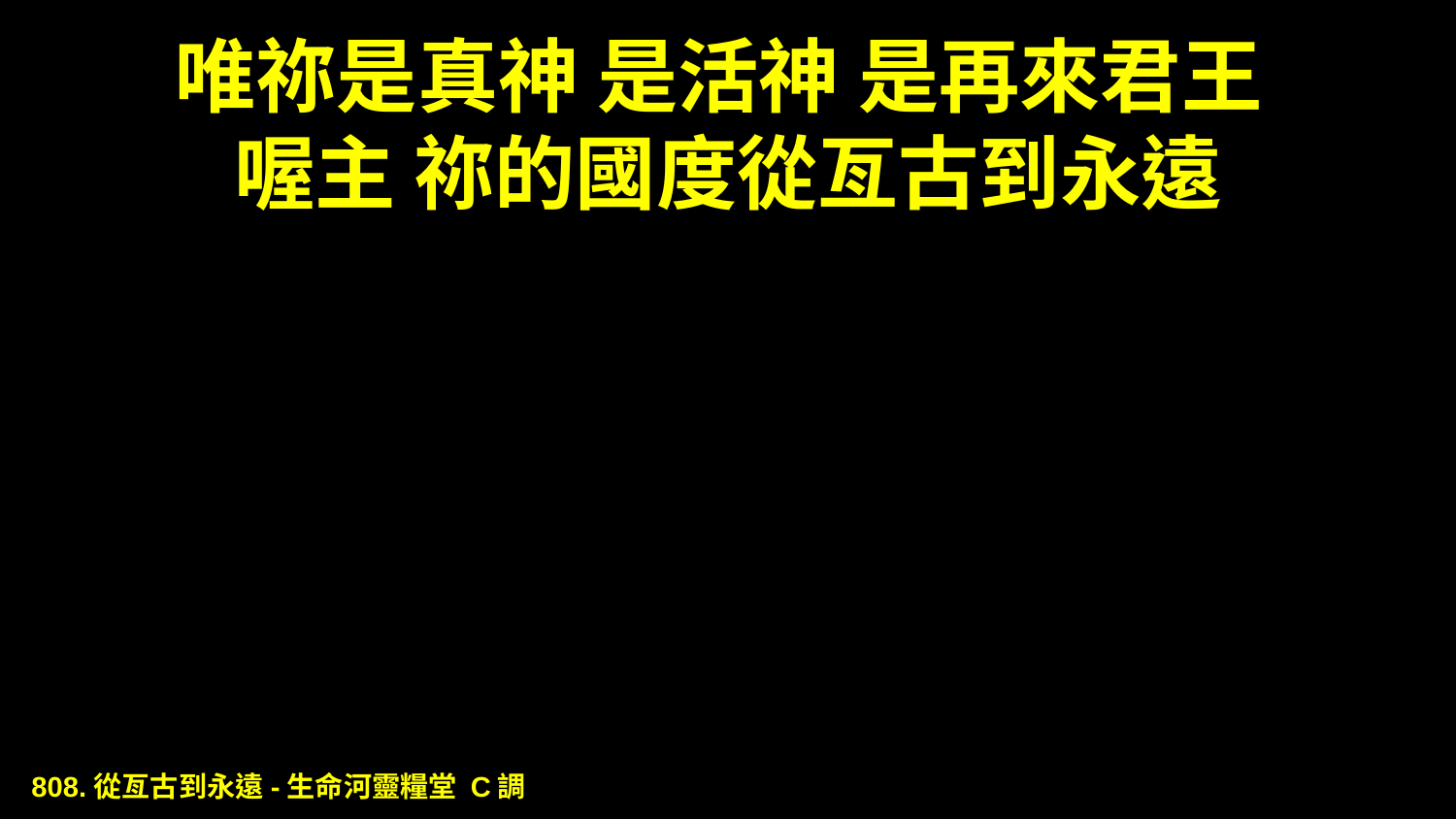

# 唯祢是真神 是活神 是再來君王 喔主 祢的國度從亙古到永遠
808.從亙古到永遠-生命河靈糧堂 C調